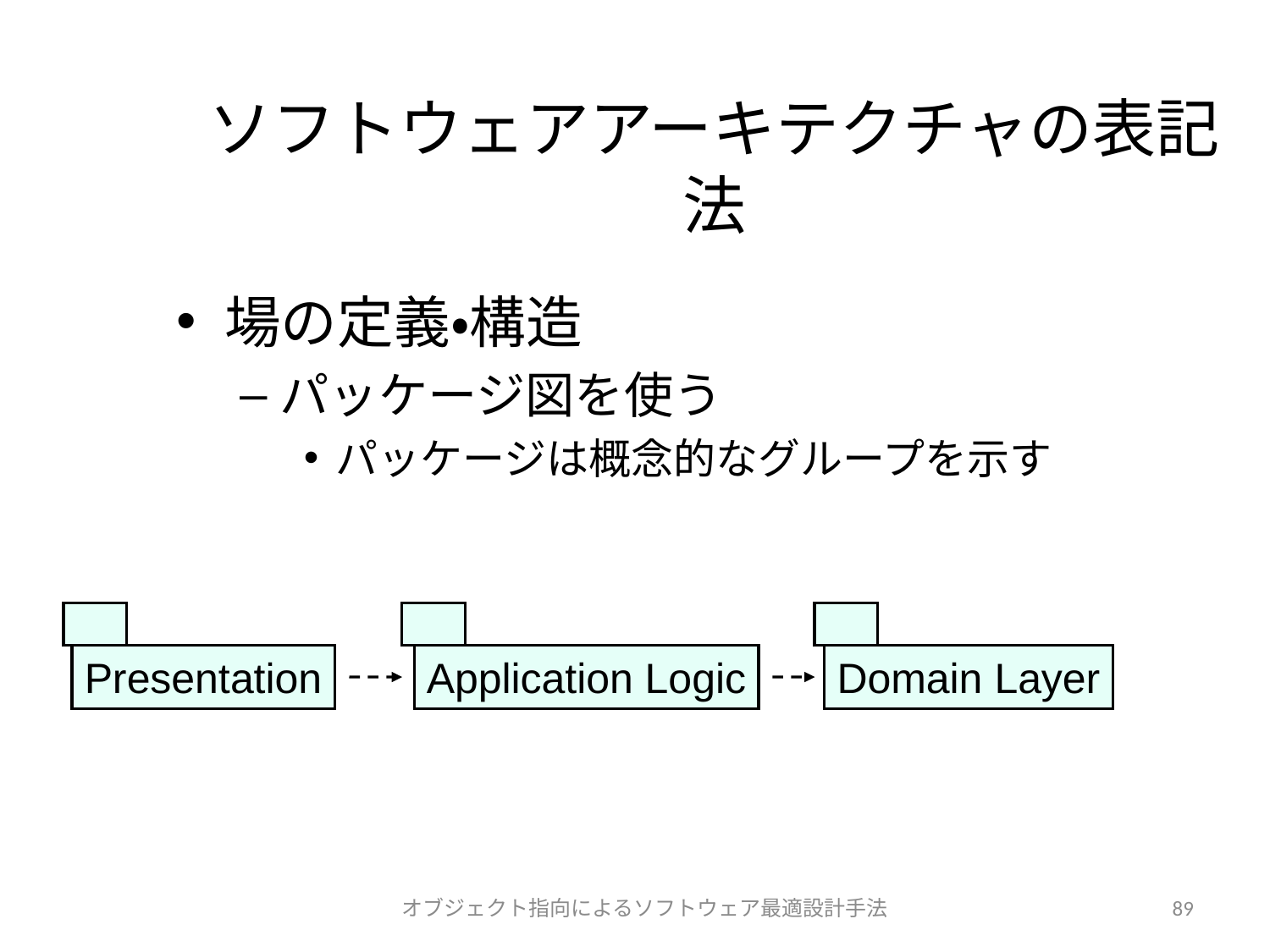

# ソフトウェアアーキテクチャの表記法
場の定義・構造
パッケージ図を使う
パッケージは概念的なグループを示す

Presentation
Application Logic
Domain Layer

オブジェクト指向によるソフトウェア最適設計手法
89